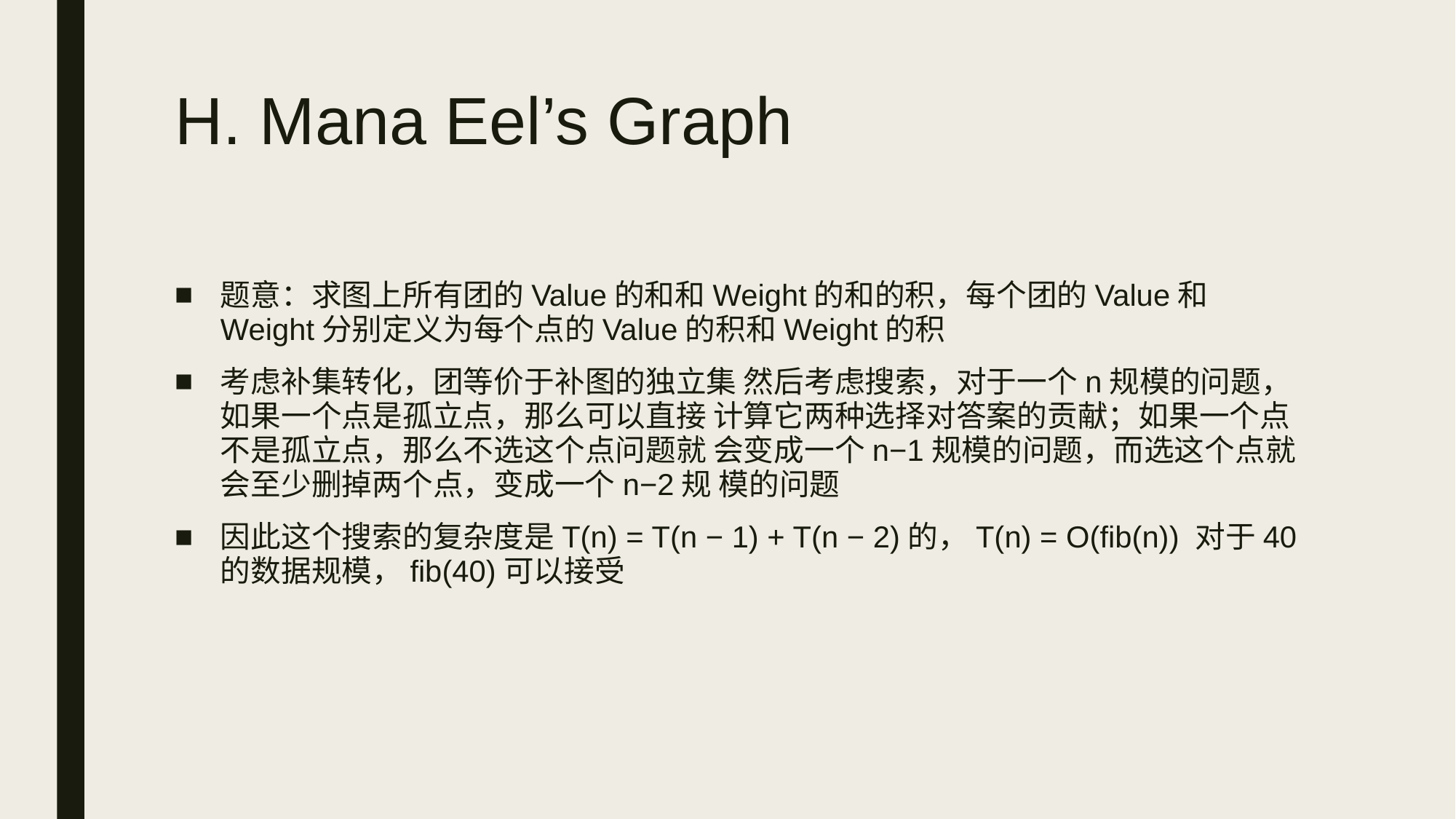

# H. Mana Eel’s Graph
题意：求图上所有团的Value的和和Weight的和的积，每个团的Value和Weight分别定义为每个点的Value的积和Weight的积
考虑补集转化，团等价于补图的独立集 然后考虑搜索，对于一个n规模的问题，如果一个点是孤立点，那么可以直接 计算它两种选择对答案的贡献；如果一个点不是孤立点，那么不选这个点问题就 会变成一个n−1规模的问题，而选这个点就会至少删掉两个点，变成一个n−2规 模的问题
因此这个搜索的复杂度是T(n) = T(n − 1) + T(n − 2)的，T(n) = O(fib(n)) 对于40的数据规模，fib(40)可以接受